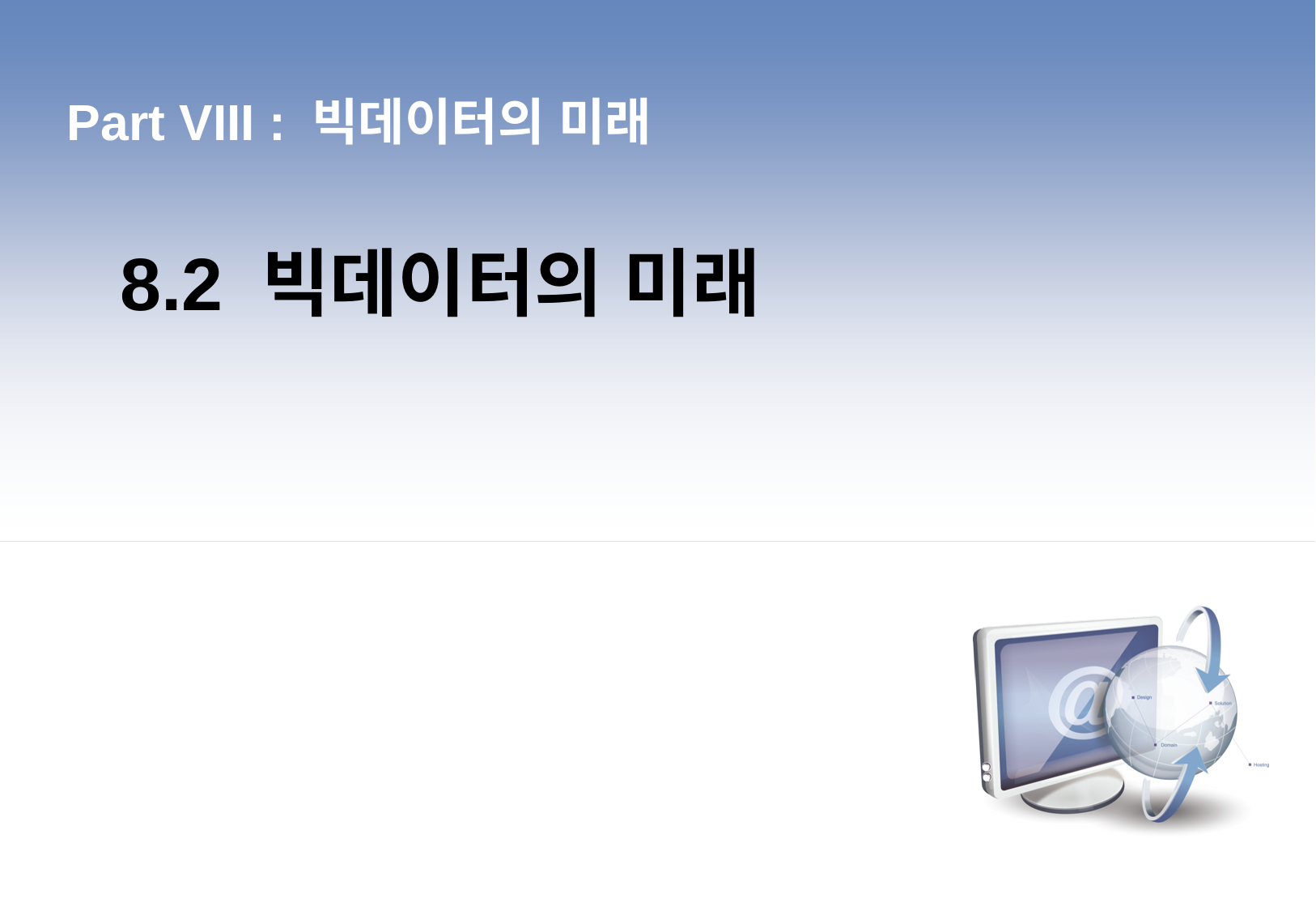

Part VIII : 빅데이터의 미래
8.2 빅데이터의 미래